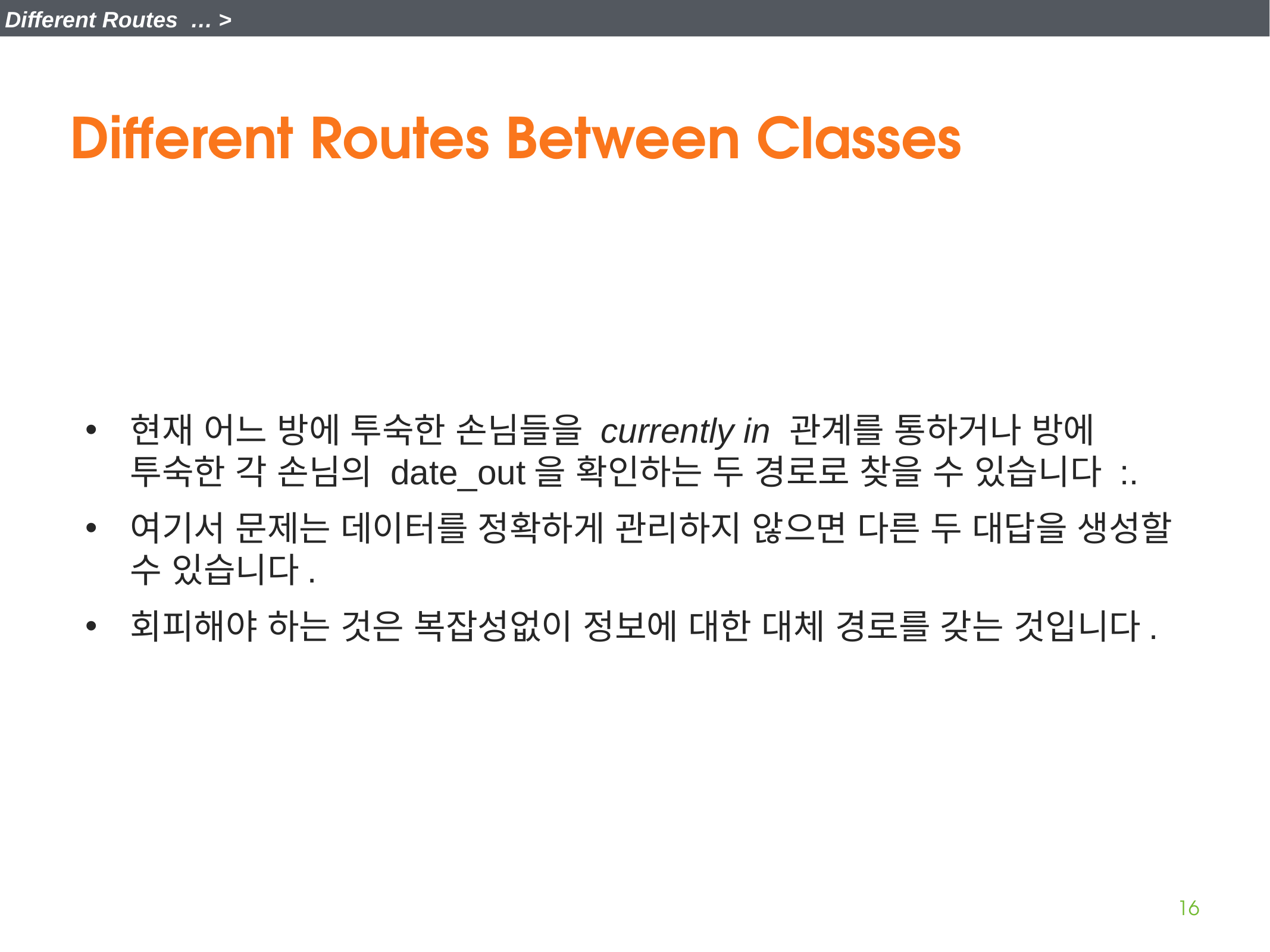

Different Routes  … >
# Different Routes Between Classes
현재 어느 방에 투숙한 손님들을 currently in 관계를 통하거나 방에 투숙한 각 손님의 date_out을 확인하는 두 경로로 찾을 수 있습니다 :.
여기서 문제는 데이터를 정확하게 관리하지 않으면 다른 두 대답을 생성할 수 있습니다.
회피해야 하는 것은 복잡성없이 정보에 대한 대체 경로를 갖는 것입니다.
16